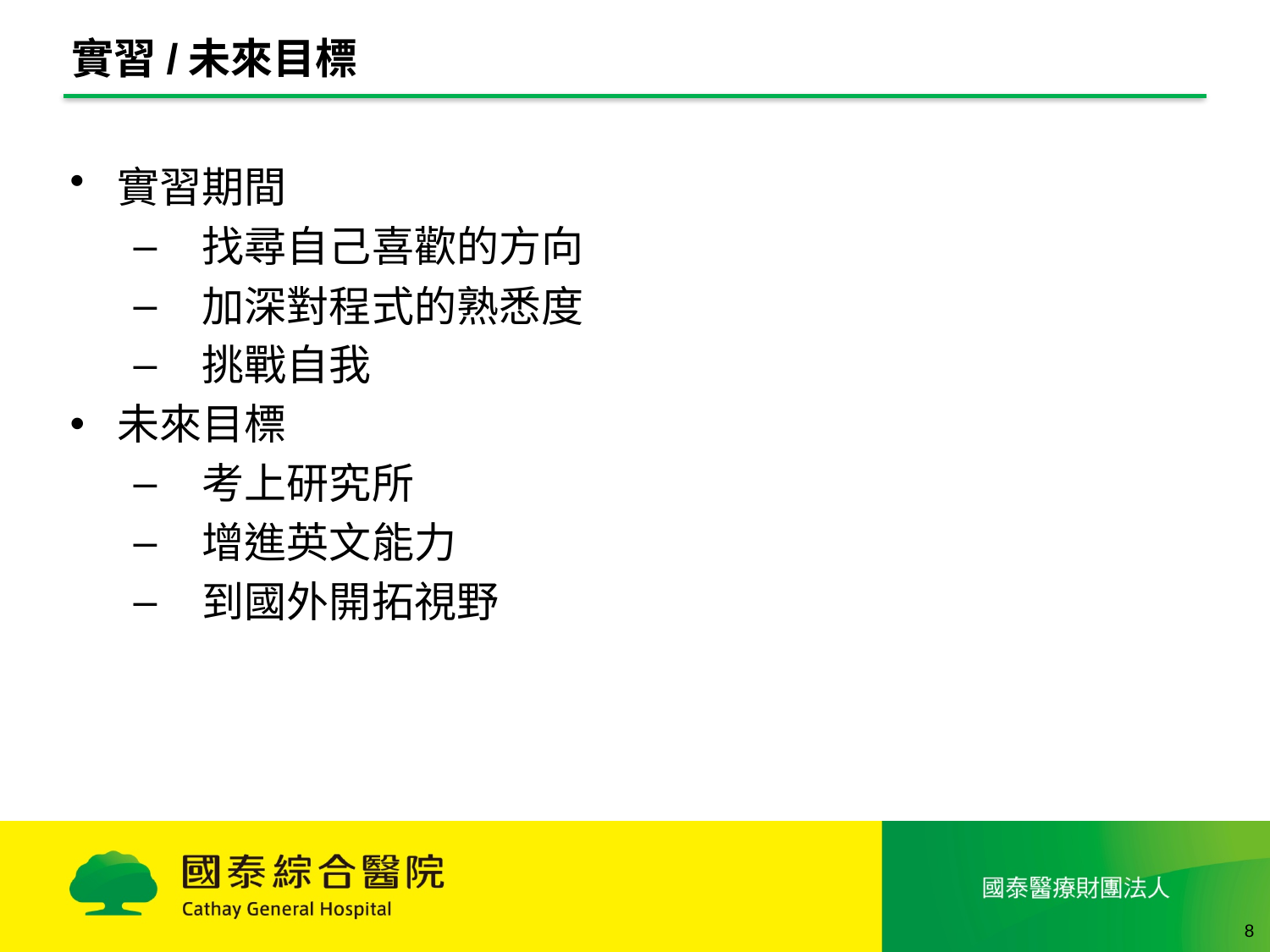

# 實習/未來目標
實習期間
  找尋自己喜歡的方向
  加深對程式的熟悉度
  挑戰自我
未來目標
  考上研究所
  增進英文能力
  到國外開拓視野
8